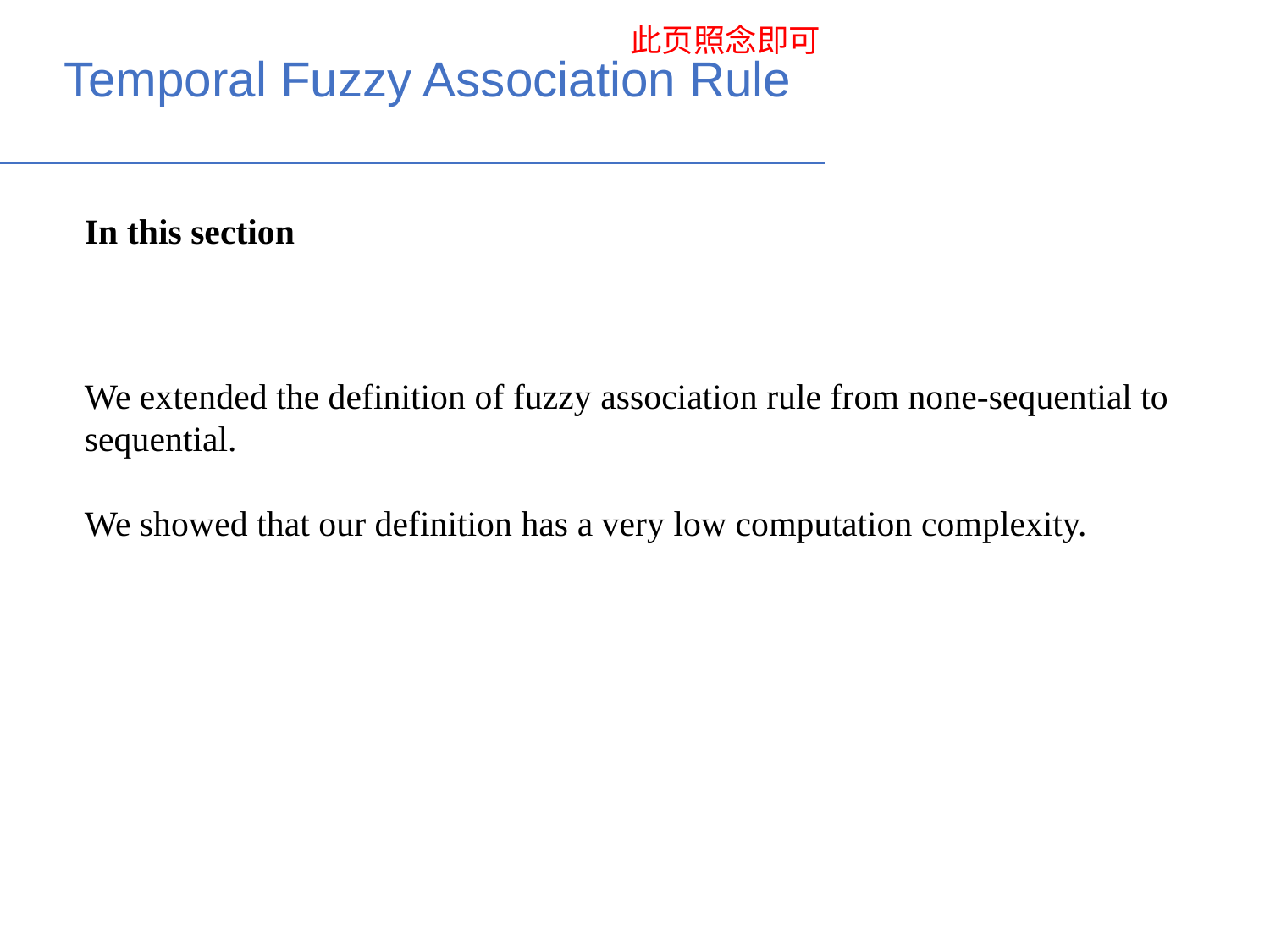

此页照念即可
Temporal Fuzzy Association Rule

In this section

We extended the definition of fuzzy association rule from none-sequential to sequential.

We showed that our definition has a very low computation complexity.